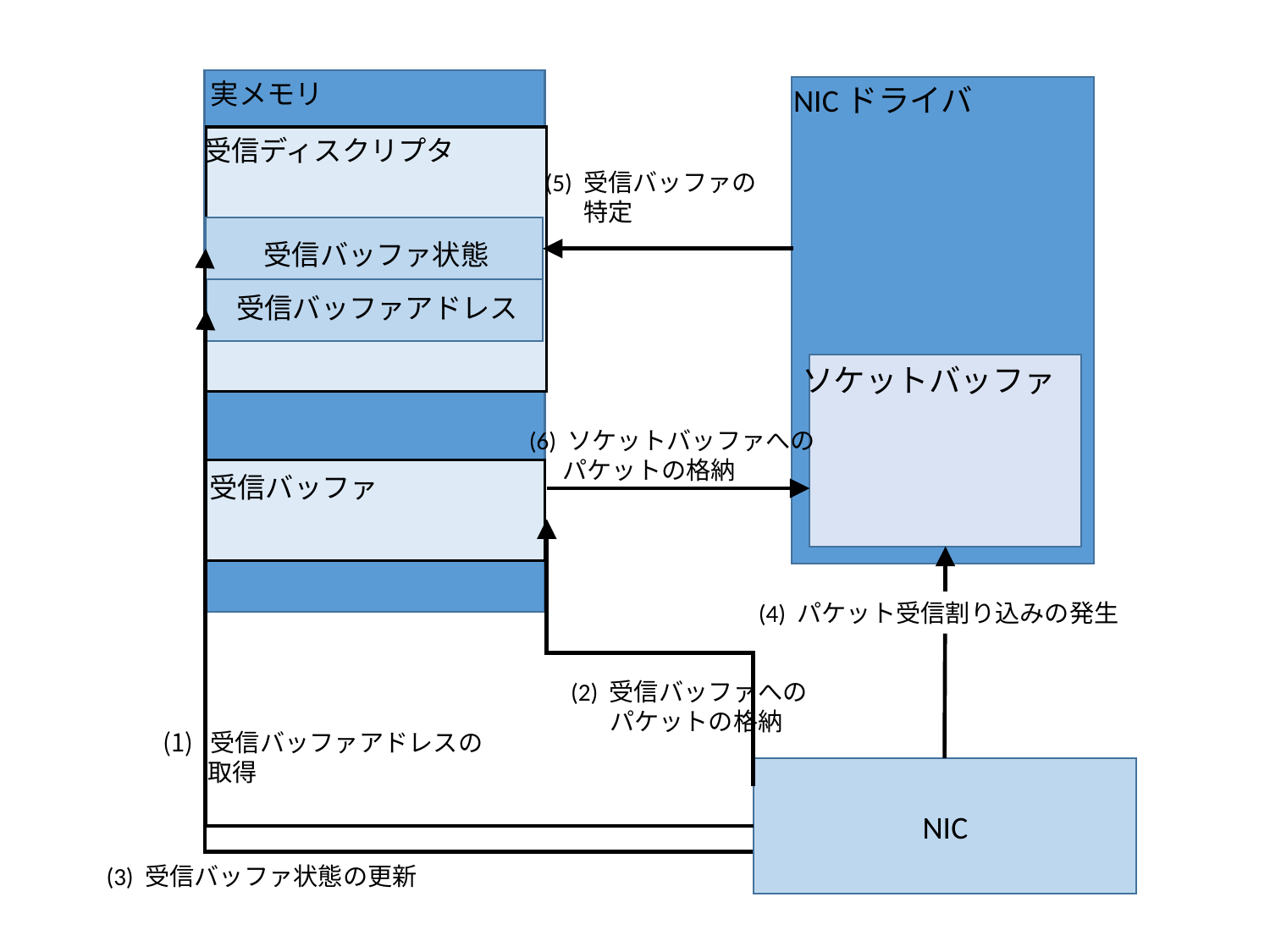

実メモリ
NICドライバ

受信ディスクリプタ
(5) 受信バッファの
      特定

受信バッファ状態
受信バッファアドレス
ソケットバッファ

(6) ソケットバッファへの
     パケットの格納

受信バッファ
(4) パケット受信割り込みの発生
(2) 受信バッファへの
      パケットの格納
受信バッファアドレスの
       取得

NIC
(3) 受信バッファ状態の更新